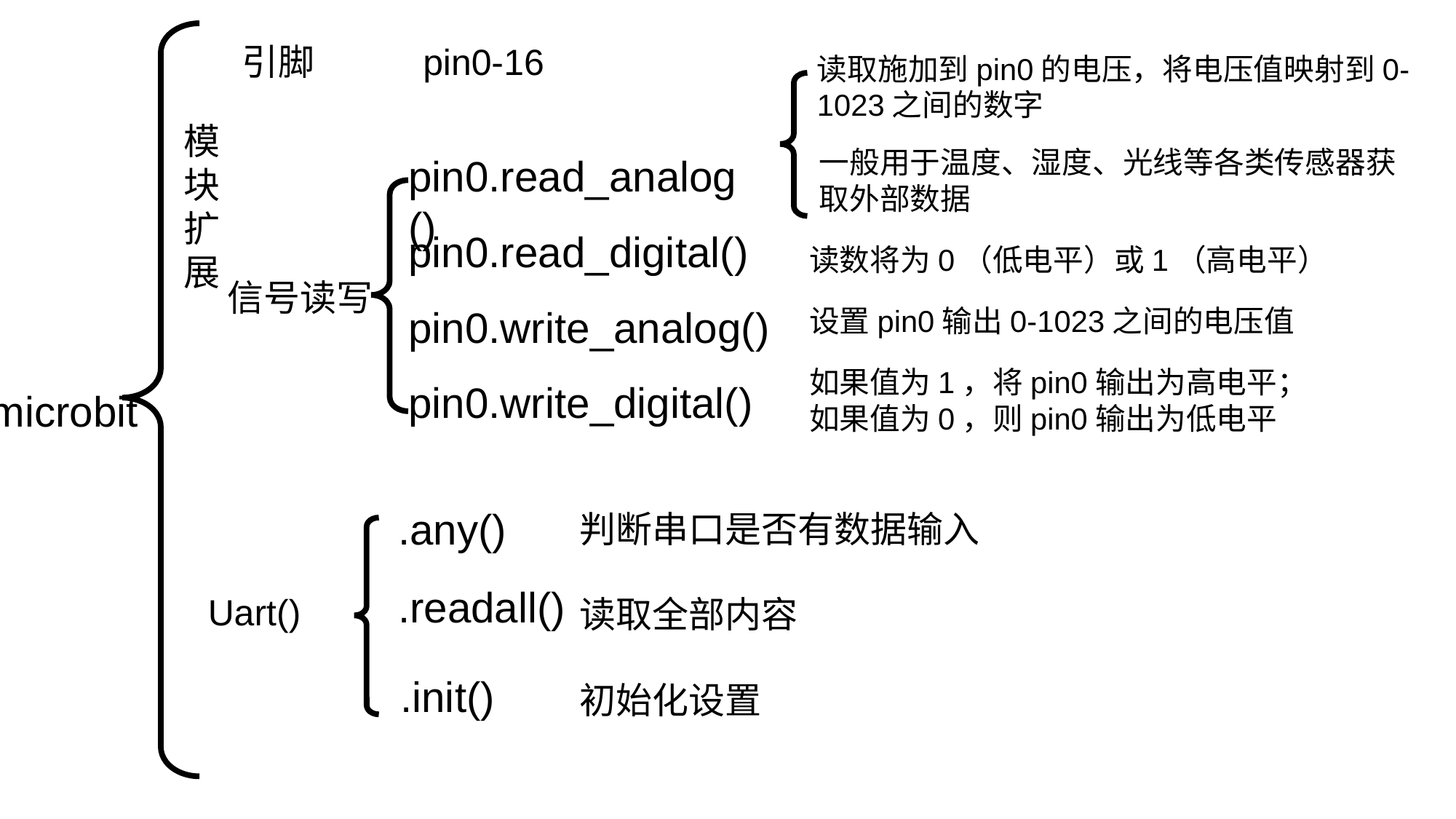

pin0-16
引脚
读取施加到pin0的电压，将电压值映射到0-1023之间的数字

模块扩展
一般用于温度、湿度、光线等各类传感器获取外部数据
pin0.read_analog()

pin0.read_digital()
读数将为0（低电平）或1（高电平）
信号读写
pin0.write_analog()
设置pin0输出0-1023之间的电压值
如果值为1，将pin0输出为高电平；
如果值为0，则pin0输出为低电平
pin0.write_digital()
microbit
.any()
判断串口是否有数据输入

.readall()
Uart()
读取全部内容
.init()
初始化设置